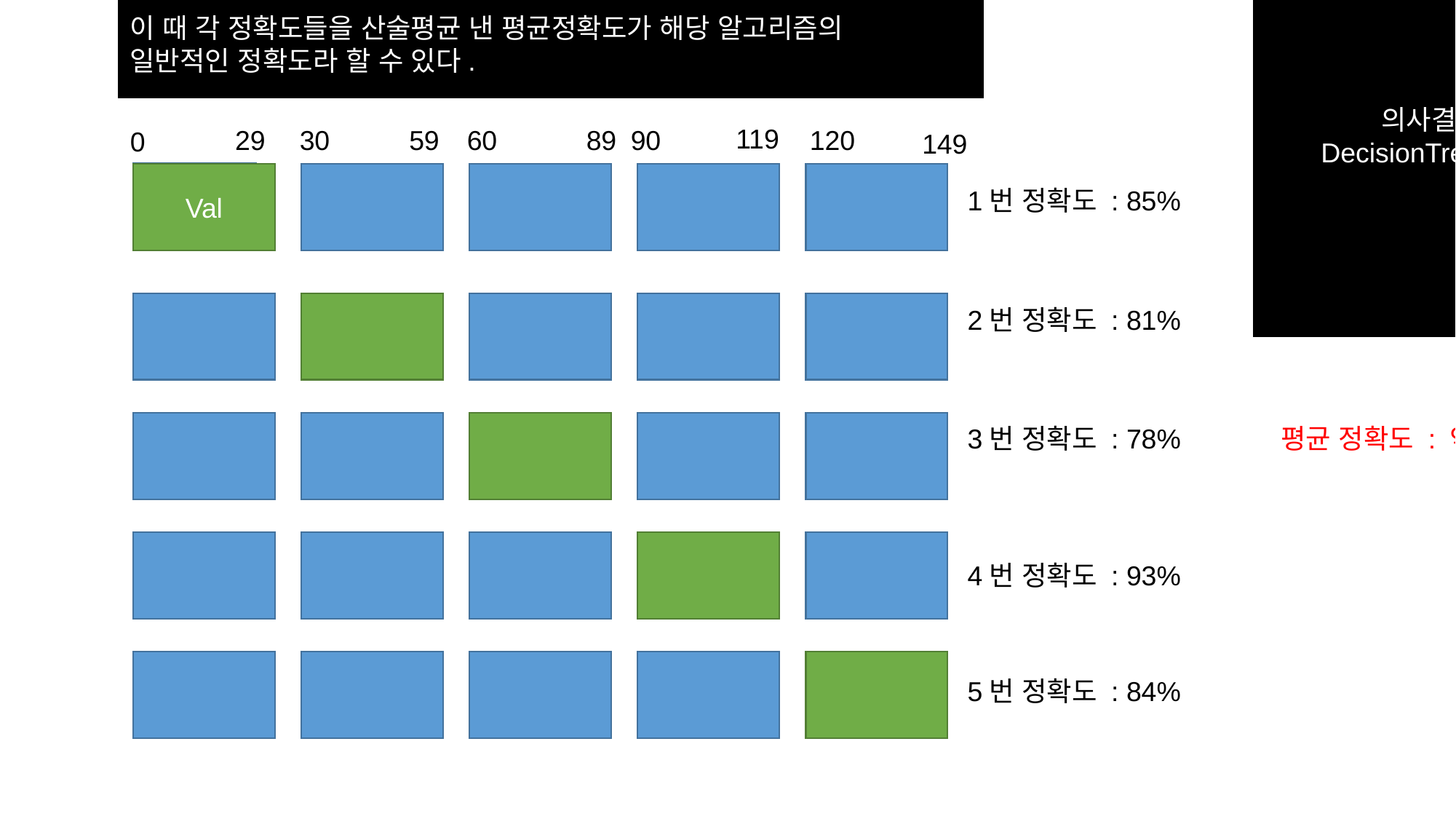

Train의 데이터를 분할하여 Validation(검증)을 수행

각 검증의 횟수는

K의 개수 동일하다

즉, K= 5라면,
CV = 5가 된다.

이 때 각 정확도들을 산술평균 낸 평균정확도가 해당 알고리즘의
일반적인 정확도라 할 수 있다.
의사결정나무
DecisionTreeClassifier
119
29
30
59
60
89
90
120
0
149
X_Train
y_Train
(Actual)
X_val
y_val
Val

1번 정확도 : 85%

2번 정확도 : 81%

3번 정확도 : 78%
평균 정확도 : 약 83.8%

4번 정확도 : 93%

5번 정확도 : 84%